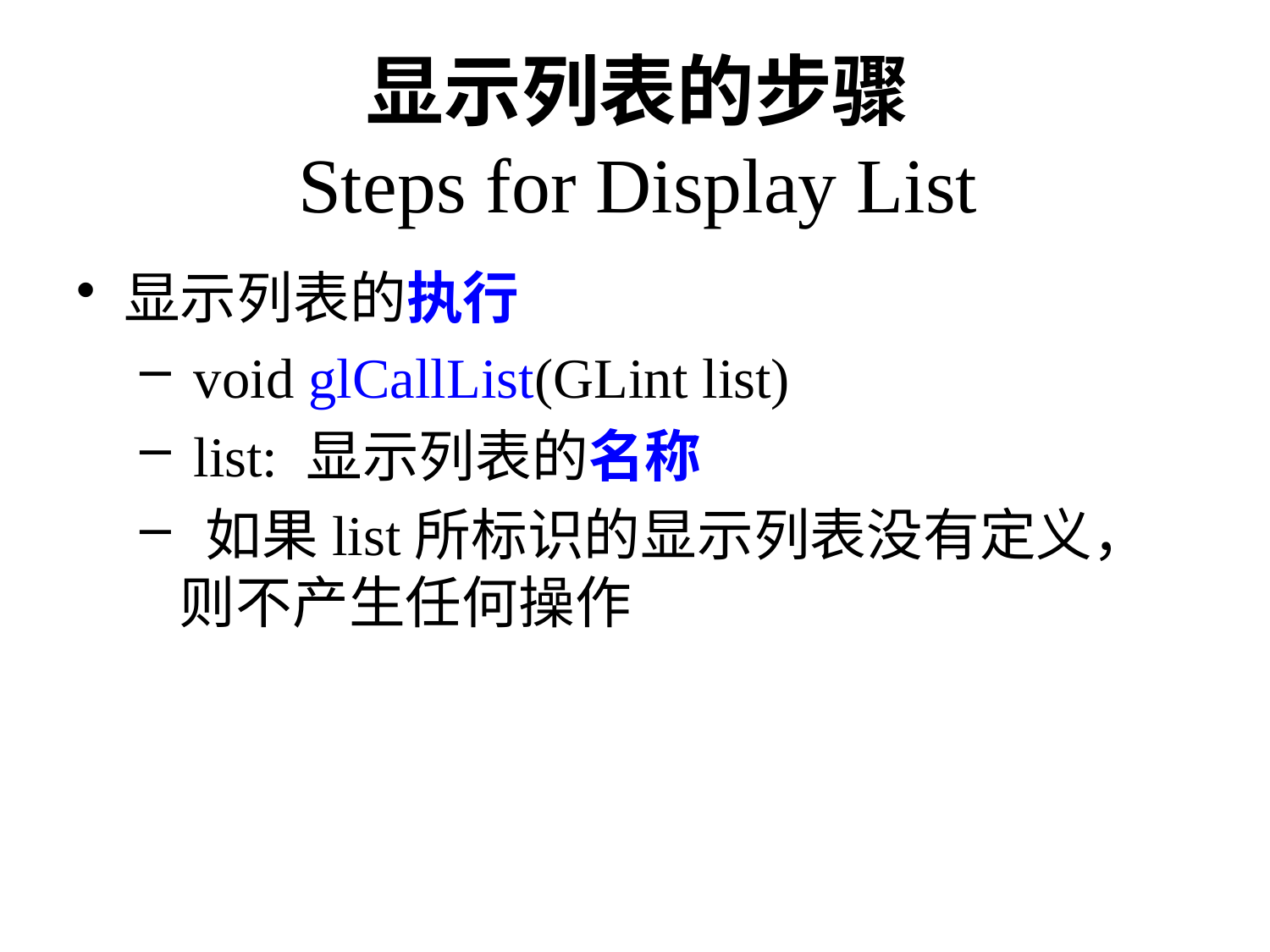

# 显示列表的步骤 Steps for Display List
显示列表的执行
 void glCallList(GLint list)
 list: 显示列表的名称
 如果list所标识的显示列表没有定义，则不产生任何操作